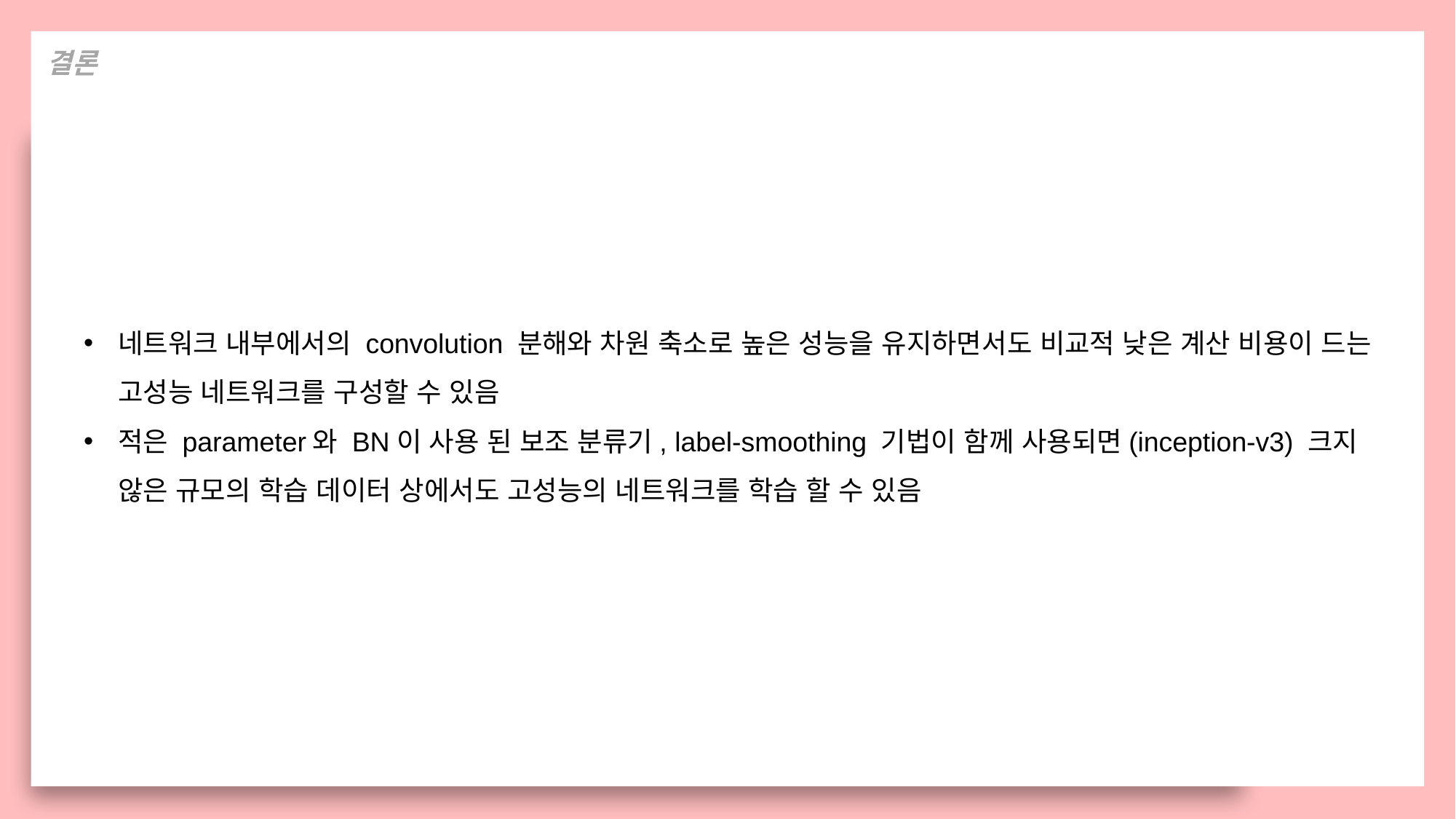

결론
네트워크 내부에서의 convolution 분해와 차원 축소로 높은 성능을 유지하면서도 비교적 낮은 계산 비용이 드는 고성능 네트워크를 구성할 수 있음
적은 parameter와 BN이 사용 된 보조 분류기, label-smoothing 기법이 함께 사용되면(inception-v3) 크지 않은 규모의 학습 데이터 상에서도 고성능의 네트워크를 학습 할 수 있음